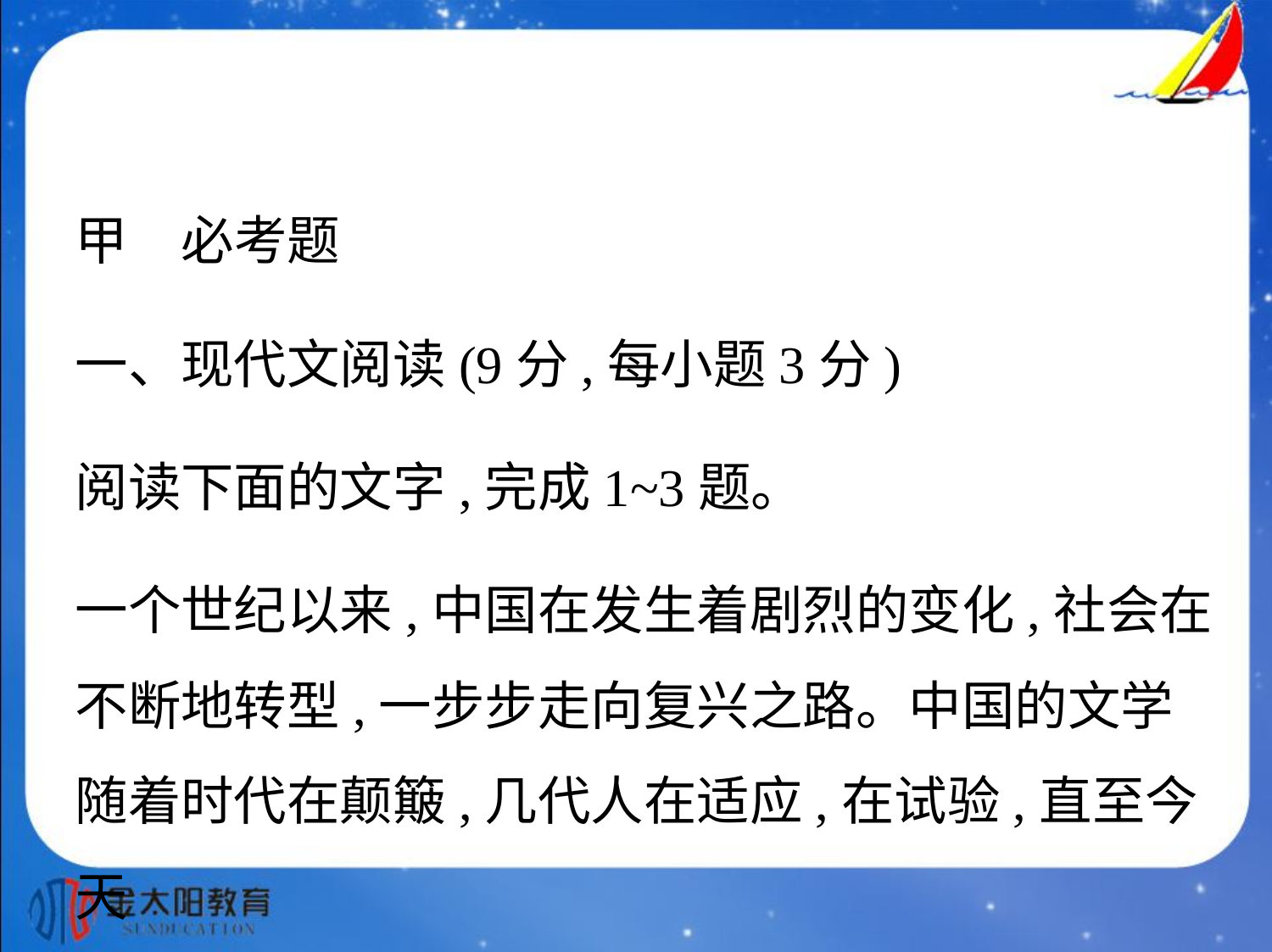

甲　必考题
一、现代文阅读(9分,每小题3分)
阅读下面的文字,完成1~3题。
一个世纪以来,中国在发生着剧烈的变化,社会在
不断地转型,一步步走向复兴之路。中国的文学
随着时代在颠簸,几代人在适应,在试验,直至今天